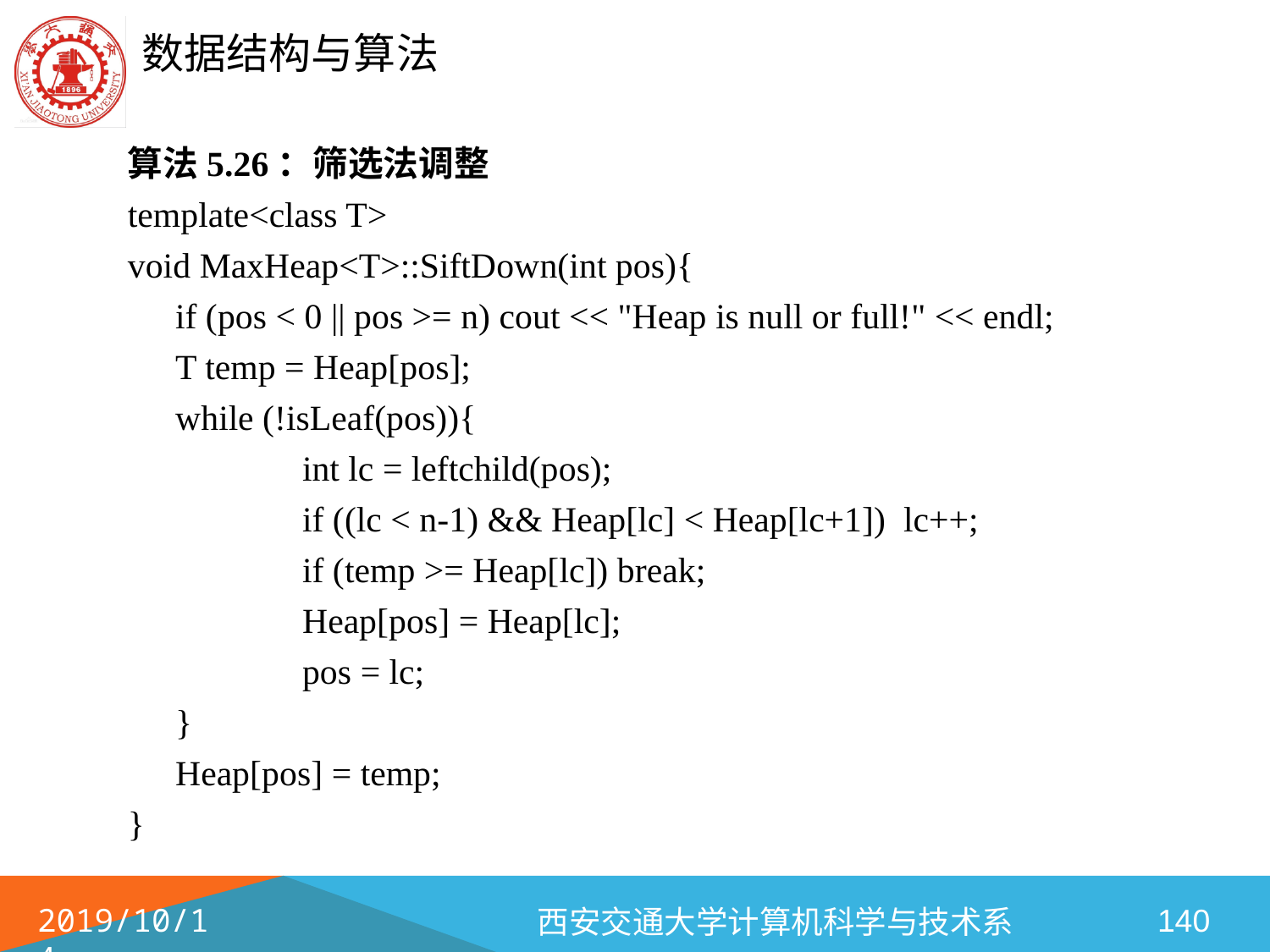

算法5.26：筛选法调整
template<class T>
void MaxHeap<T>::SiftDown(int pos){
	if (pos < 0 || pos >= n) cout << "Heap is null or full!" << endl;
	T temp = Heap[pos];
	while (!isLeaf(pos)){
		int lc = leftchild(pos);
		if ((lc < n-1) && Heap[lc] < Heap[lc+1])  lc++;
		if (temp >= Heap[lc]) break;
		Heap[pos] = Heap[lc];
		pos = lc;
	}
	Heap[pos] = temp;
}